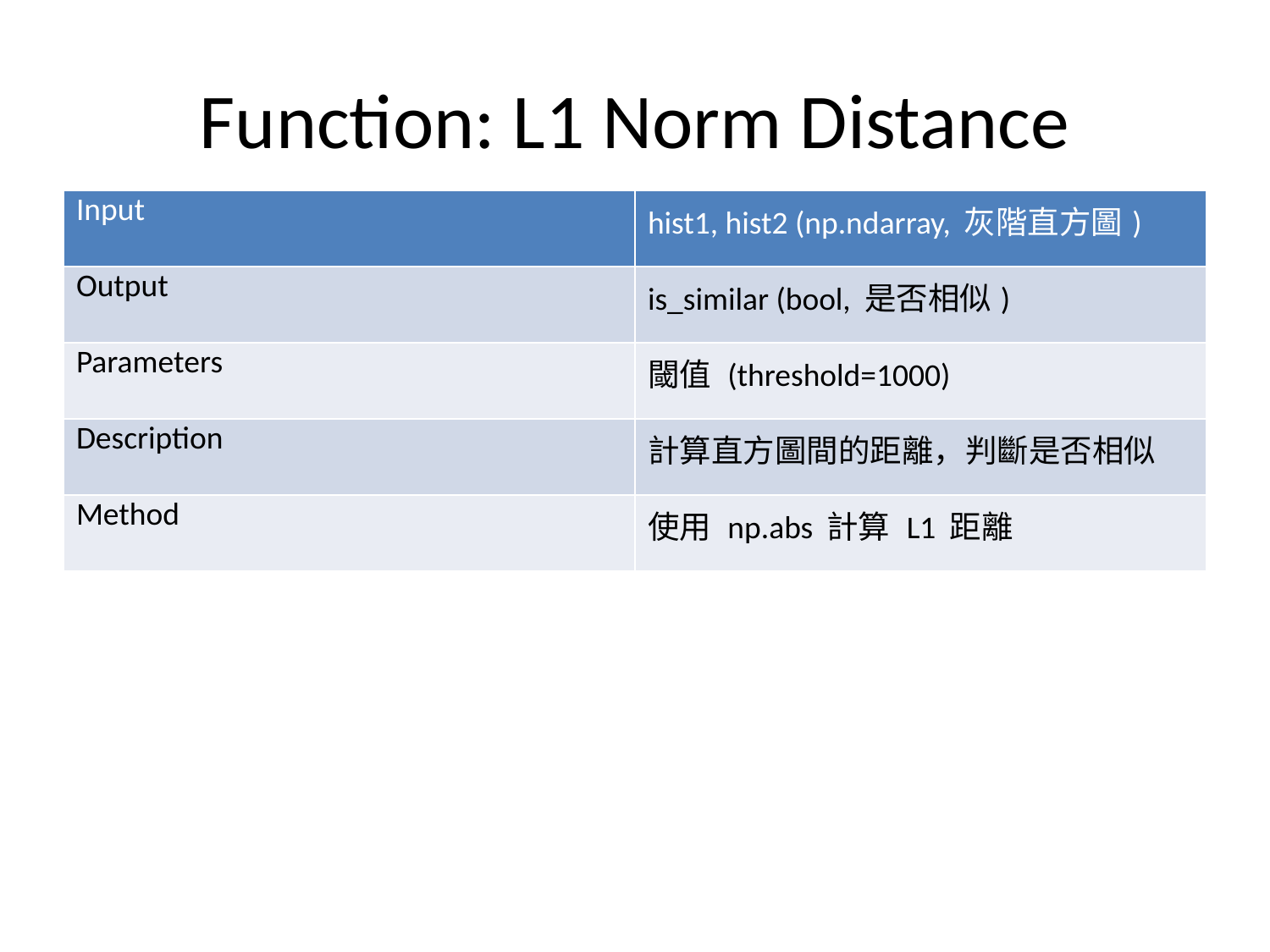

# Function: L1 Norm Distance
| Input | hist1, hist2 (np.ndarray, 灰階直方圖) |
| --- | --- |
| Output | is\_similar (bool, 是否相似) |
| Parameters | 閾值 (threshold=1000) |
| Description | 計算直方圖間的距離，判斷是否相似 |
| Method | 使用 np.abs 計算 L1 距離 |